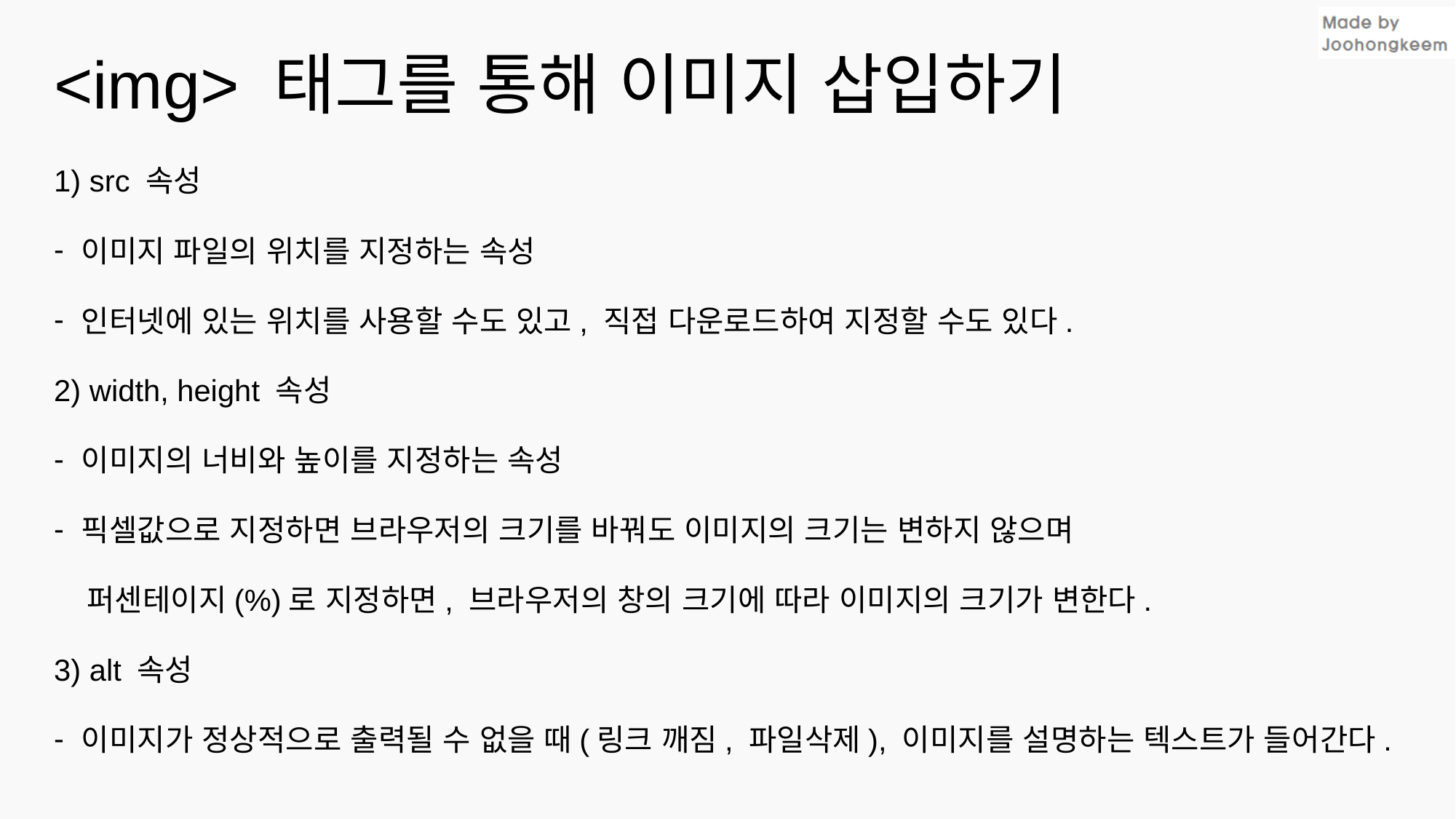

# <img> 태그를 통해 이미지 삽입하기
1) src 속성
이미지 파일의 위치를 지정하는 속성
인터넷에 있는 위치를 사용할 수도 있고, 직접 다운로드하여 지정할 수도 있다.
2) width, height 속성
이미지의 너비와 높이를 지정하는 속성
픽셀값으로 지정하면 브라우저의 크기를 바꿔도 이미지의 크기는 변하지 않으며
   퍼센테이지(%)로 지정하면, 브라우저의 창의 크기에 따라 이미지의 크기가 변한다.
3) alt 속성
이미지가 정상적으로 출력될 수 없을 때(링크 깨짐, 파일삭제), 이미지를 설명하는 텍스트가 들어간다.